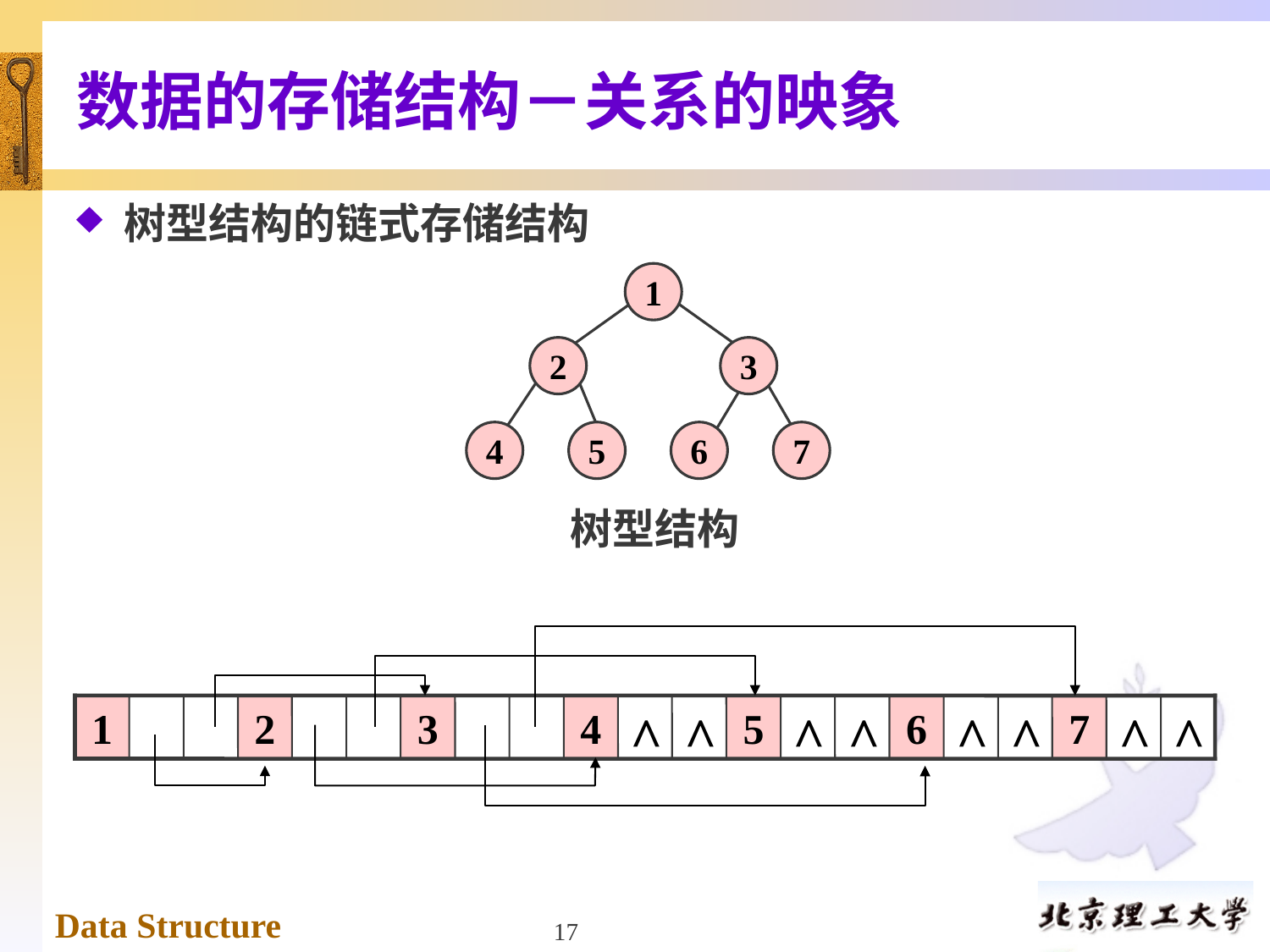

# 数据的存储结构－关系的映象
树型结构的链式存储结构
1

2
3

4
5
6
7
 树型结构

1

2

3

4

^

^

5

^

^

6

^

^

7

^

^

17